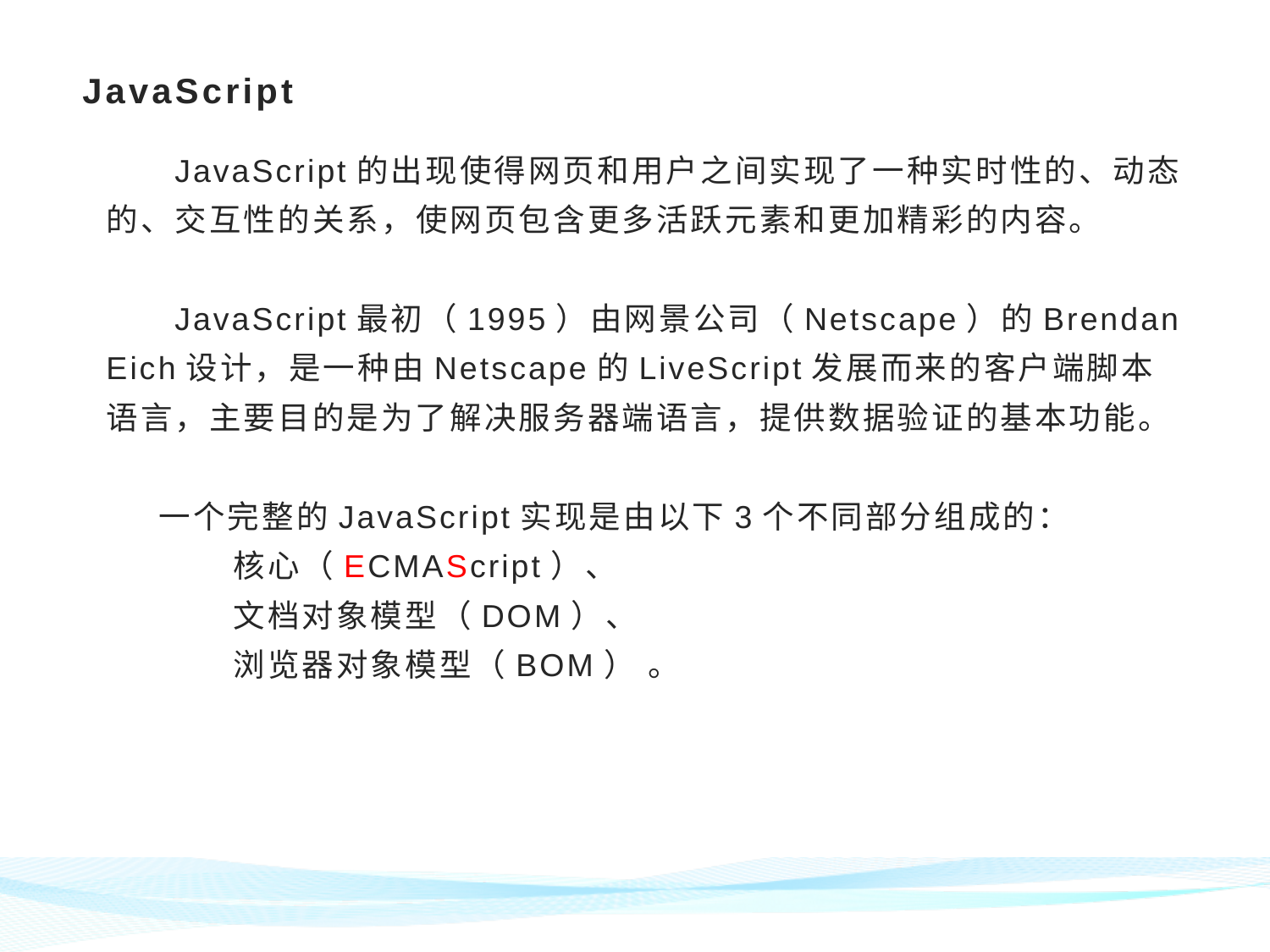

# JavaScript
        JavaScript的出现使得网页和用户之间实现了一种实时性的、动态的、交互性的关系，使网页包含更多活跃元素和更加精彩的内容。

        JavaScript最初（1995）由网景公司（Netscape）的Brendan Eich设计，是一种由Netscape的LiveScript发展而来的客户端脚本语言，主要目的是为了解决服务器端语言，提供数据验证的基本功能。

       一个完整的JavaScript实现是由以下3个不同部分组成的：
		核心（ECMAScript）、
		文档对象模型（DOM）、
		浏览器对象模型（BOM） 。